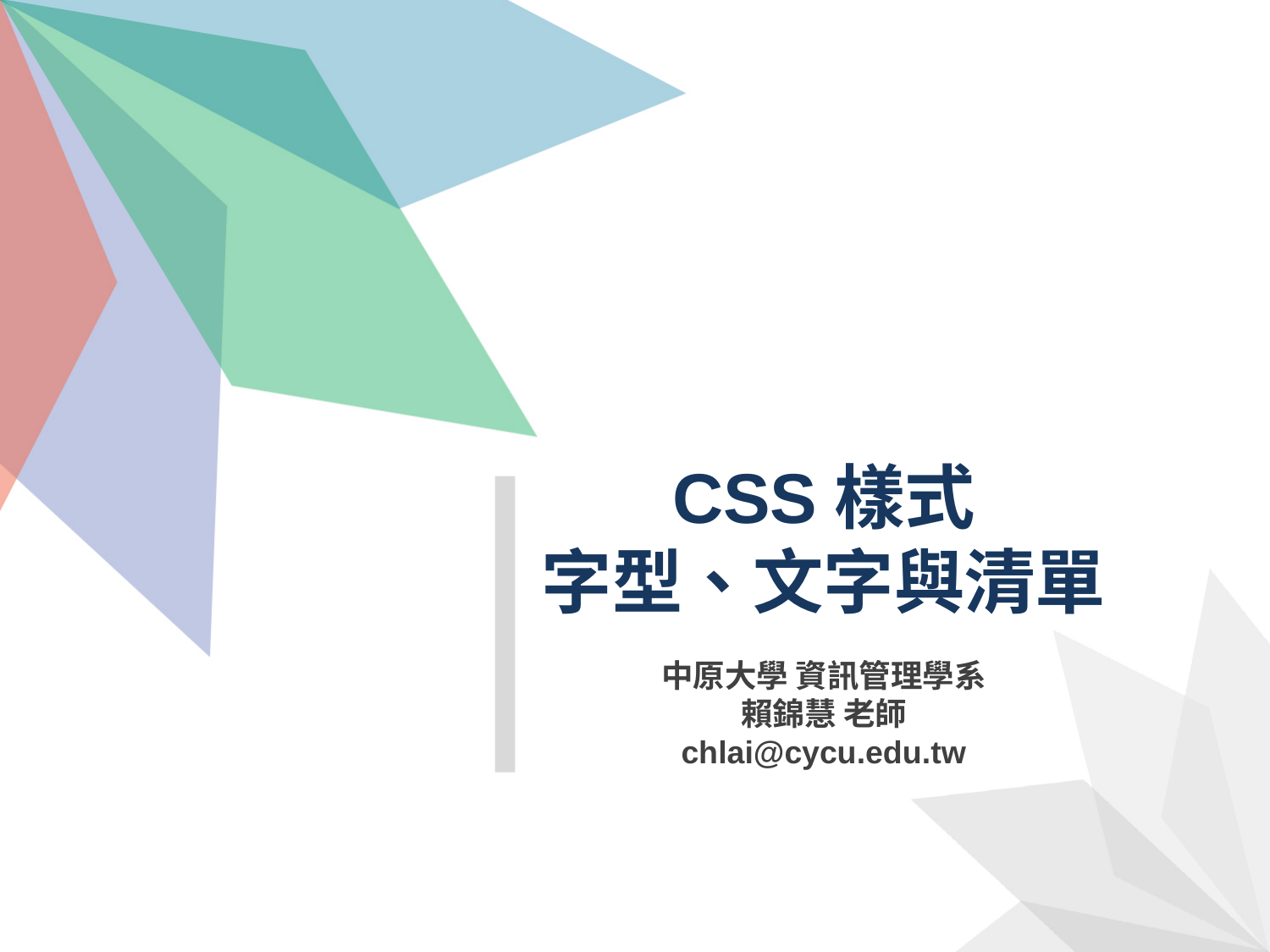

# CSS樣式 字型、文字與清單
中原大學 資訊管理學系
賴錦慧 老師
chlai@cycu.edu.tw